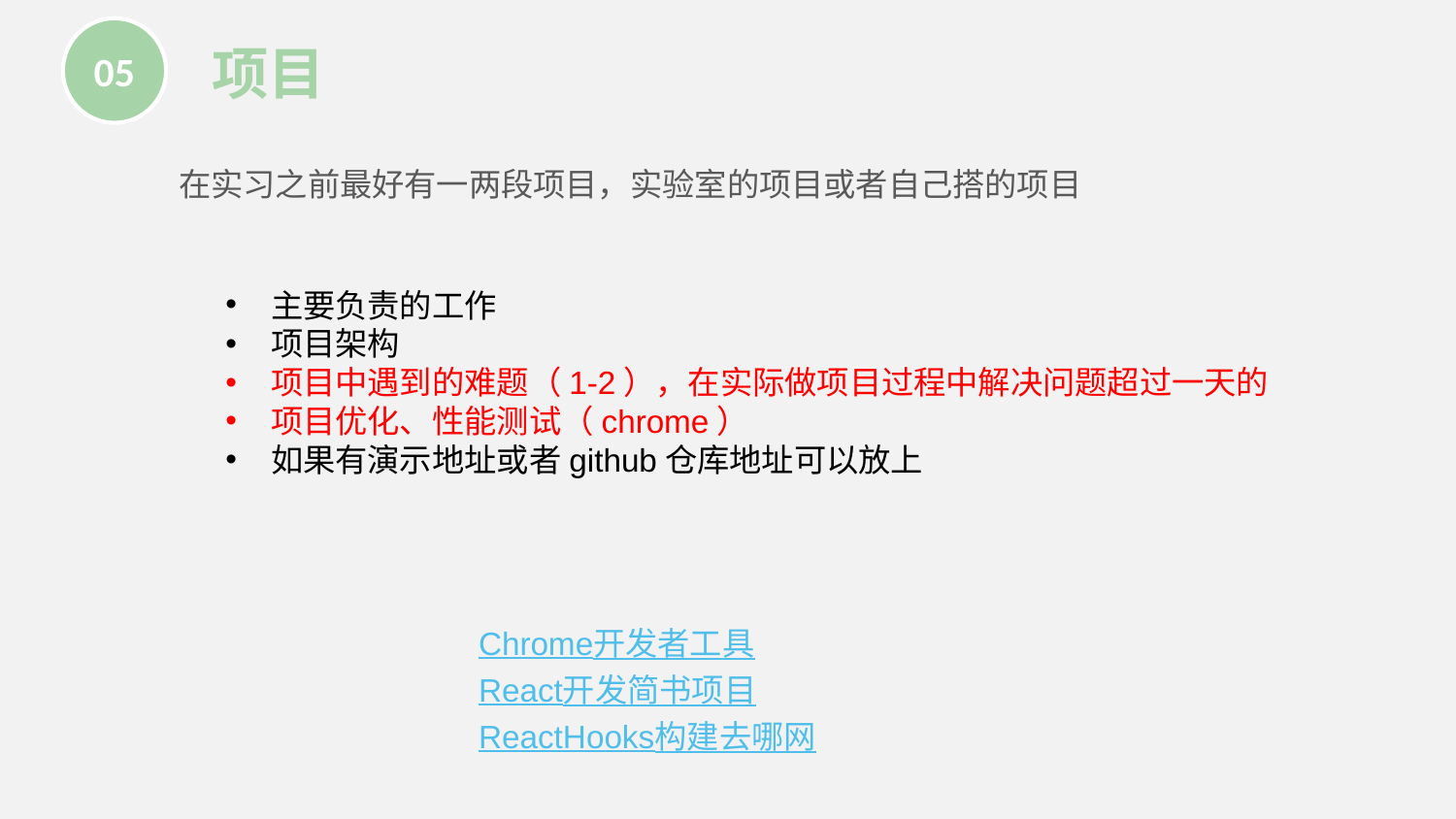

05
项目
在实习之前最好有一两段项目，实验室的项目或者自己搭的项目

主要负责的工作
项目架构
项目中遇到的难题（1-2），在实际做项目过程中解决问题超过一天的
项目优化、性能测试（chrome）
如果有演示地址或者github仓库地址可以放上

Chrome开发者工具
React开发简书项目
ReactHooks构建去哪网